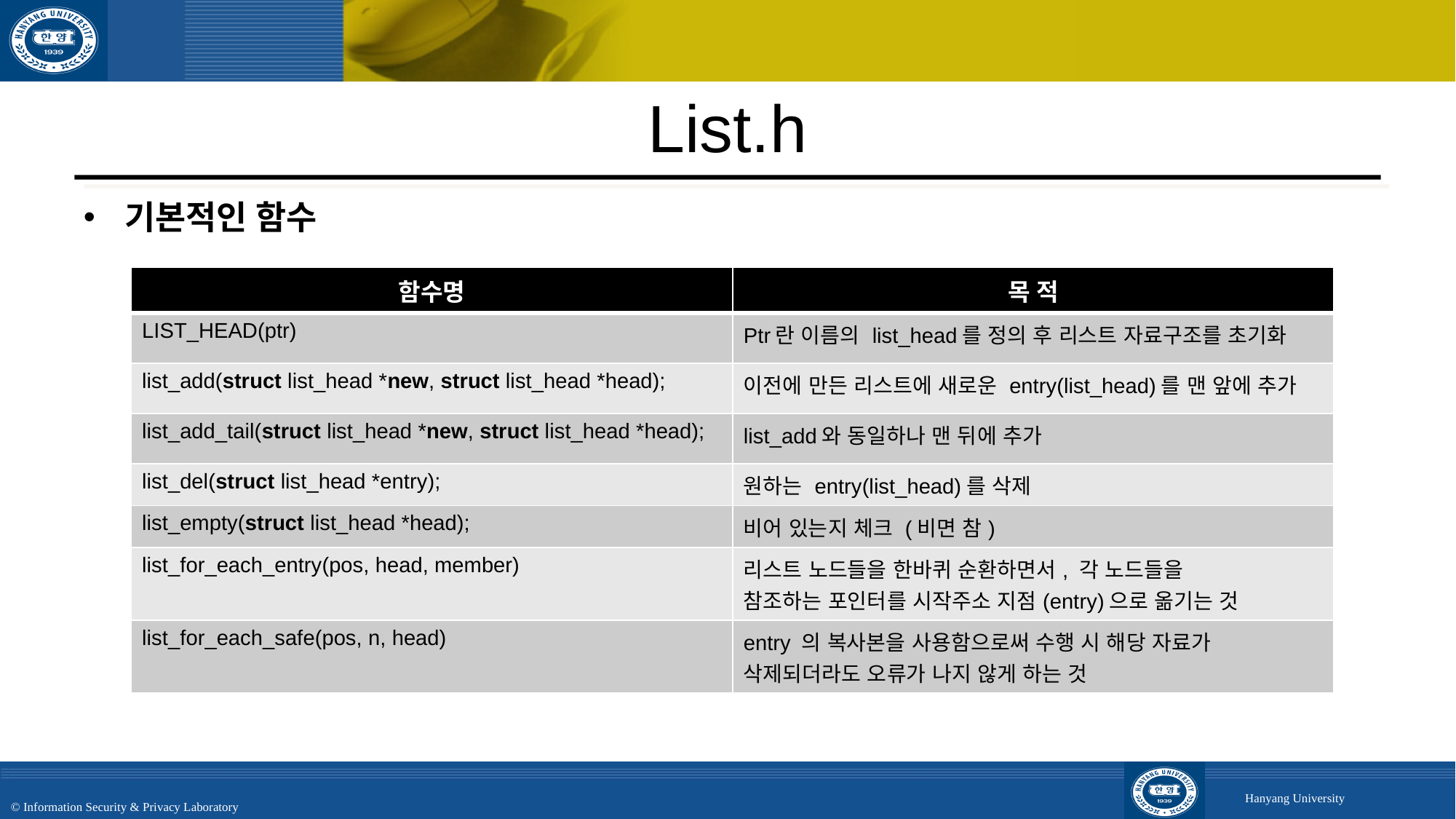

# List.h
기본적인 함수

| 함수명 | 목 적 |
| --- | --- |
| LIST\_HEAD(ptr) | Ptr란 이름의 list\_head를 정의 후 리스트 자료구조를 초기화 |
| list\_add(struct list\_head \*new, struct list\_head \*head); | 이전에 만든 리스트에 새로운 entry(list\_head)를 맨 앞에 추가 |
| list\_add\_tail(struct list\_head \*new, struct list\_head \*head); | list\_add와 동일하나 맨 뒤에 추가 |
| list\_del(struct list\_head \*entry); | 원하는 entry(list\_head)를 삭제 |
| list\_empty(struct list\_head \*head); | 비어 있는지 체크 (비면 참) |
| list\_for\_each\_entry(pos, head, member) | 리스트 노드들을 한바퀴 순환하면서, 각 노드들을 참조하는 포인터를 시작주소 지점(entry)으로 옮기는 것 |
| list\_for\_each\_safe(pos, n, head) | entry 의 복사본을 사용함으로써 수행 시 해당 자료가 삭제되더라도 오류가 나지 않게 하는 것 |